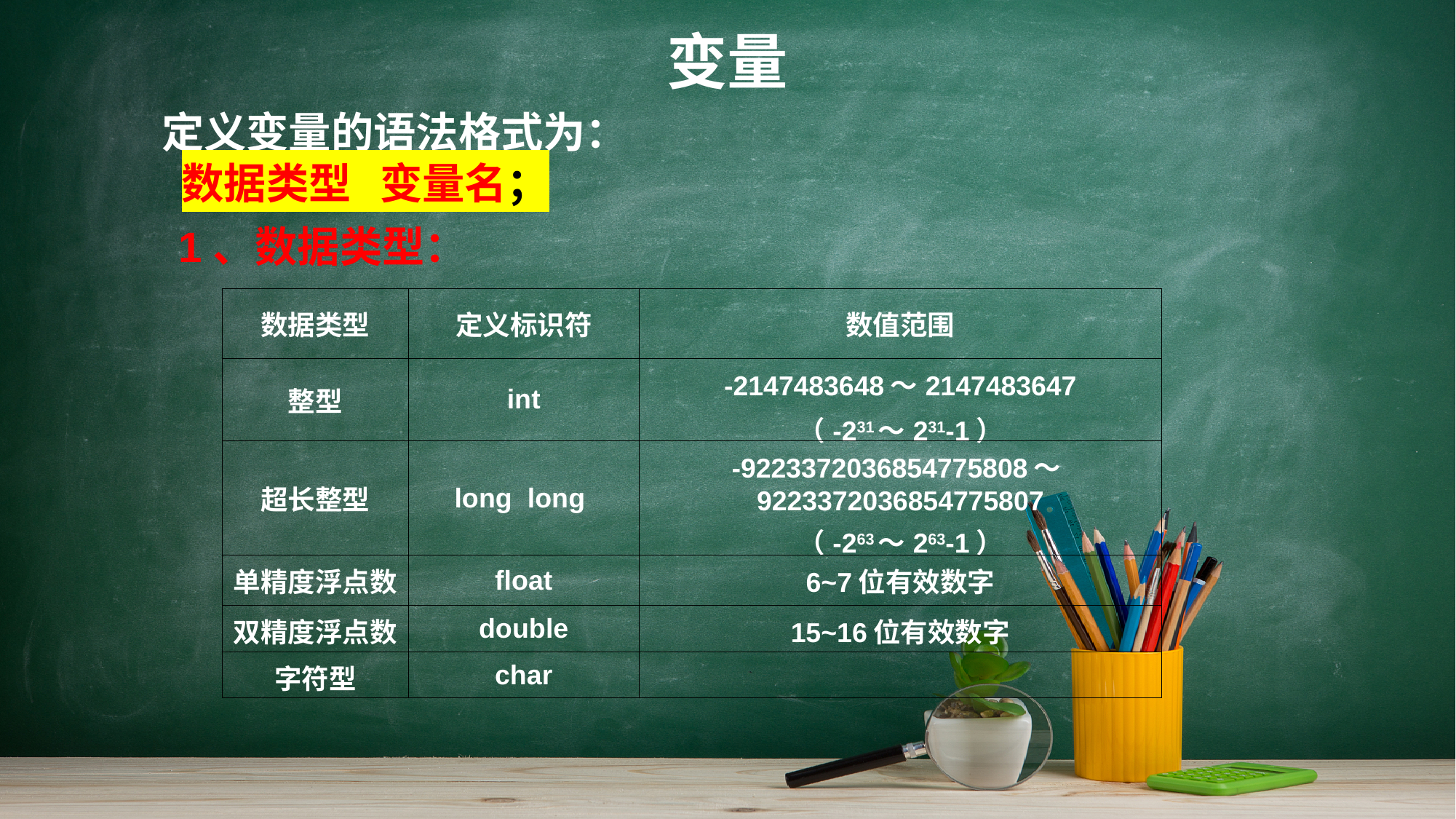

变量
定义变量的语法格式为：
 数据类型   变量名；
1、数据类型：
| 数据类型 | 定义标识符 | 数值范围 |
| --- | --- | --- |
| 整型 | int | -2147483648～2147483647 （-231～231-1） |
| 超长整型 | long long | -9223372036854775808～9223372036854775807 （-263～263-1） |
| 单精度浮点数 | float | 6~7位有效数字 |
| 双精度浮点数 | double | 15~16位有效数字 |
| 字符型 | char |  |